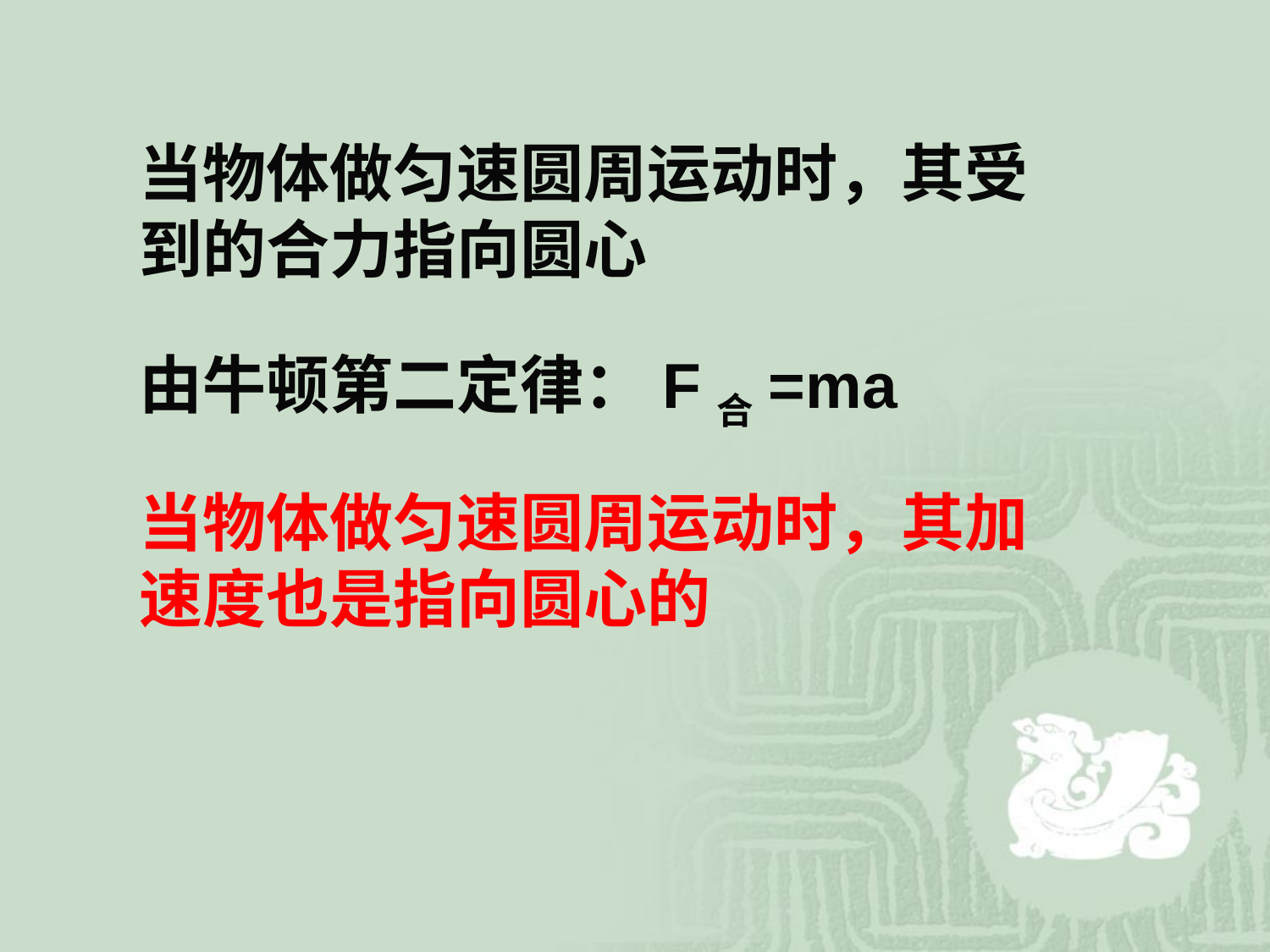

当物体做匀速圆周运动时，其受到的合力指向圆心
由牛顿第二定律：F合=ma
当物体做匀速圆周运动时，其加速度也是指向圆心的